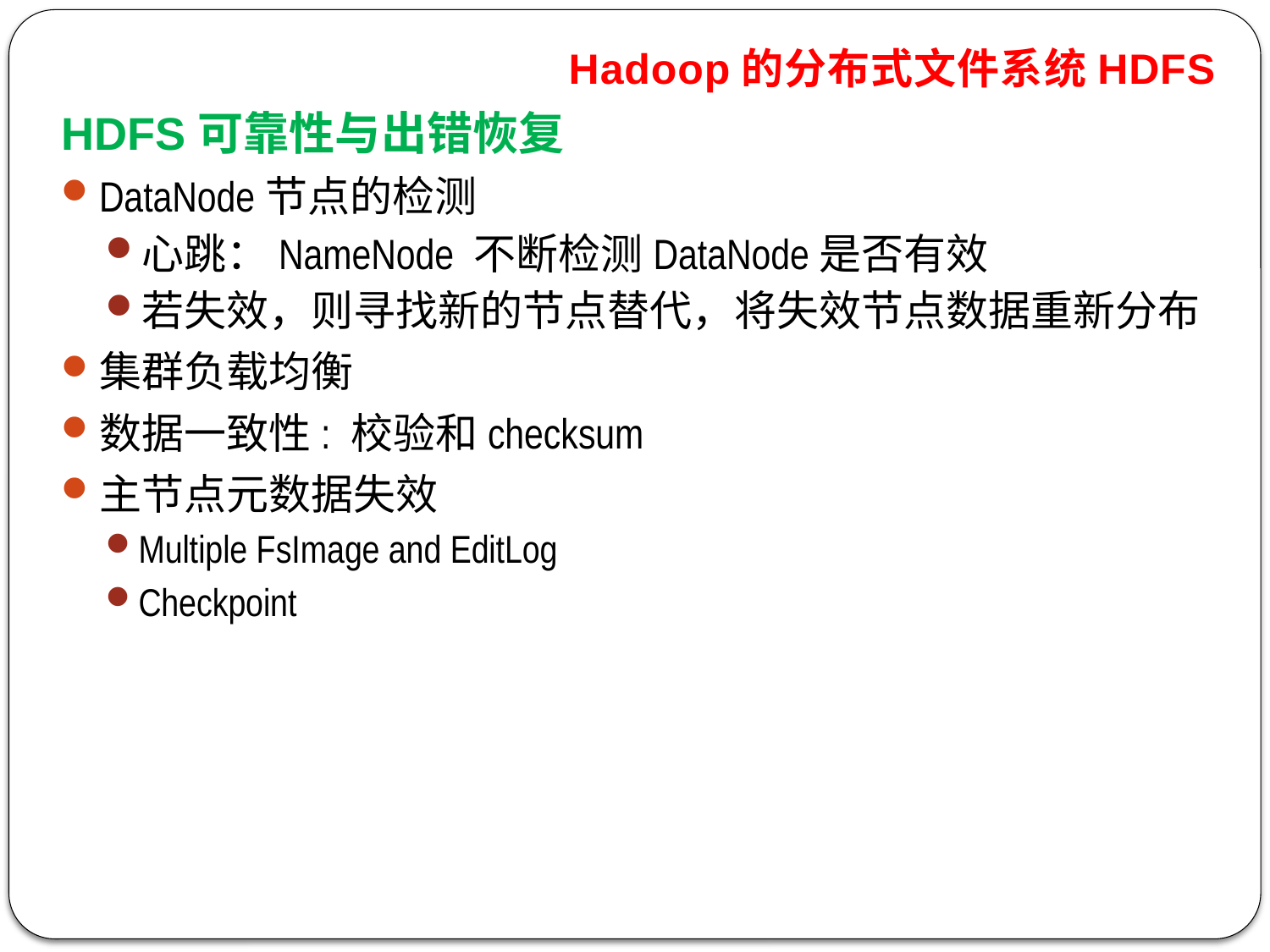

Hadoop的分布式文件系统HDFS
HDFS可靠性与出错恢复
DataNode节点的检测
心跳：NameNode 不断检测DataNode是否有效
若失效，则寻找新的节点替代，将失效节点数据重新分布
集群负载均衡
数据一致性: 校验和checksum
主节点元数据失效
Multiple FsImage and EditLog
Checkpoint